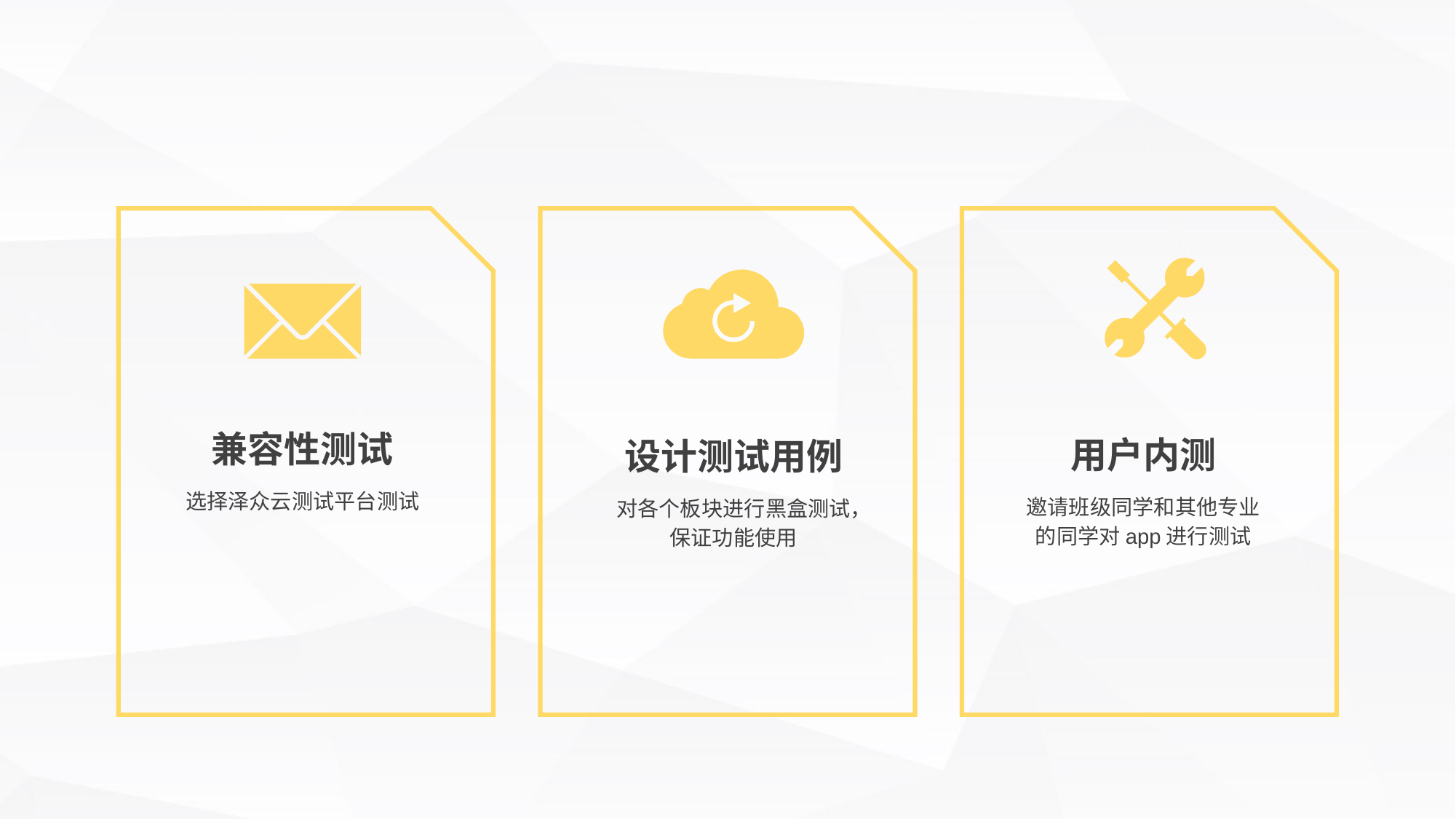

兼容性测试
选择泽众云测试平台测试
用户内测
邀请班级同学和其他专业的同学对app进行测试
设计测试用例
对各个板块进行黑盒测试，保证功能使用